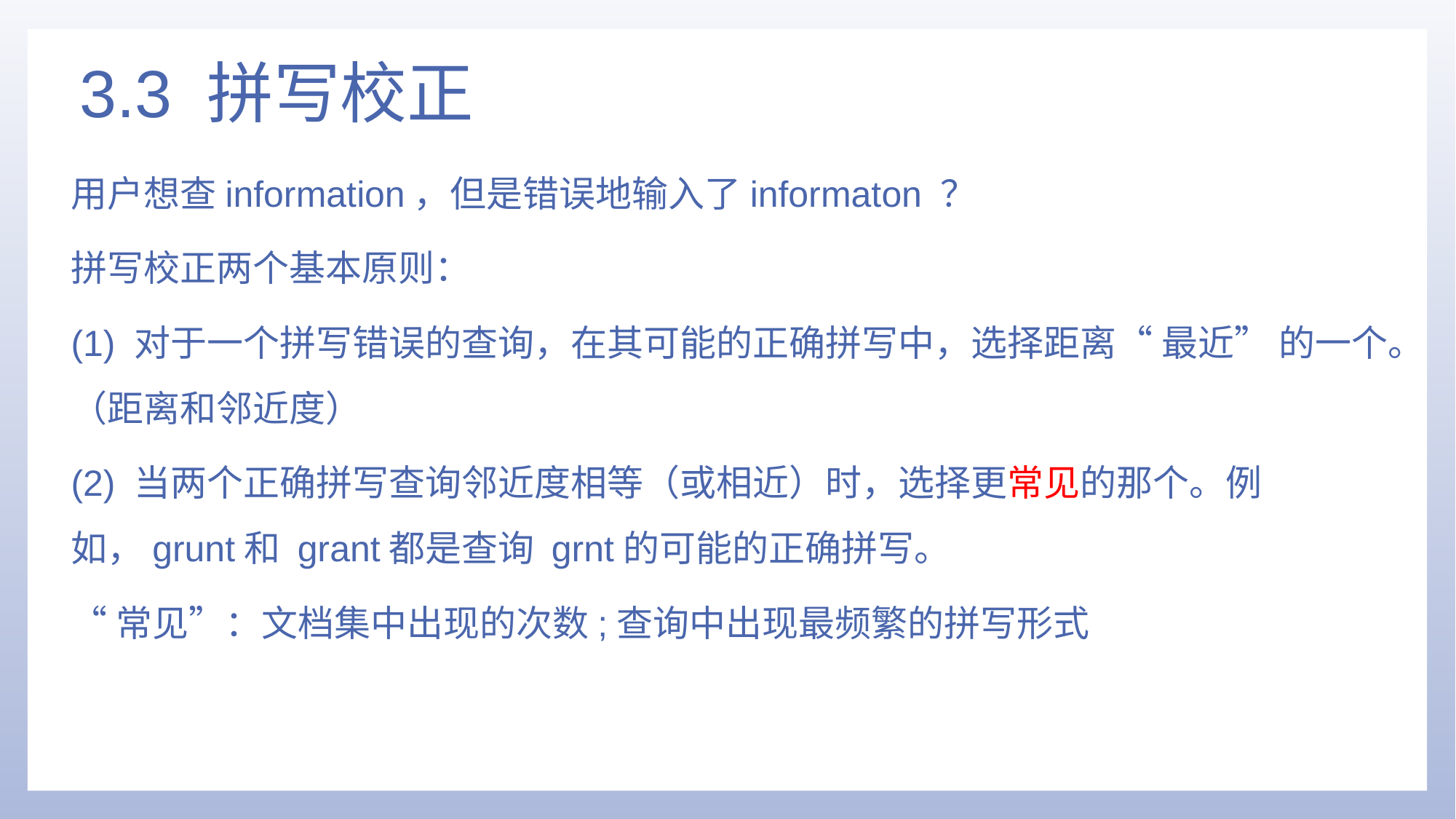

# 3.3 拼写校正
用户想查information，但是错误地输入了informaton ？
拼写校正两个基本原则：
(1) 对于一个拼写错误的查询，在其可能的正确拼写中，选择距离“ 最近” 的一个。（距离和邻近度）
(2) 当两个正确拼写查询邻近度相等（或相近）时，选择更常见的那个。例如，grunt和 grant都是查询 grnt的可能的正确拼写。
“常见”：文档集中出现的次数;查询中出现最频繁的拼写形式